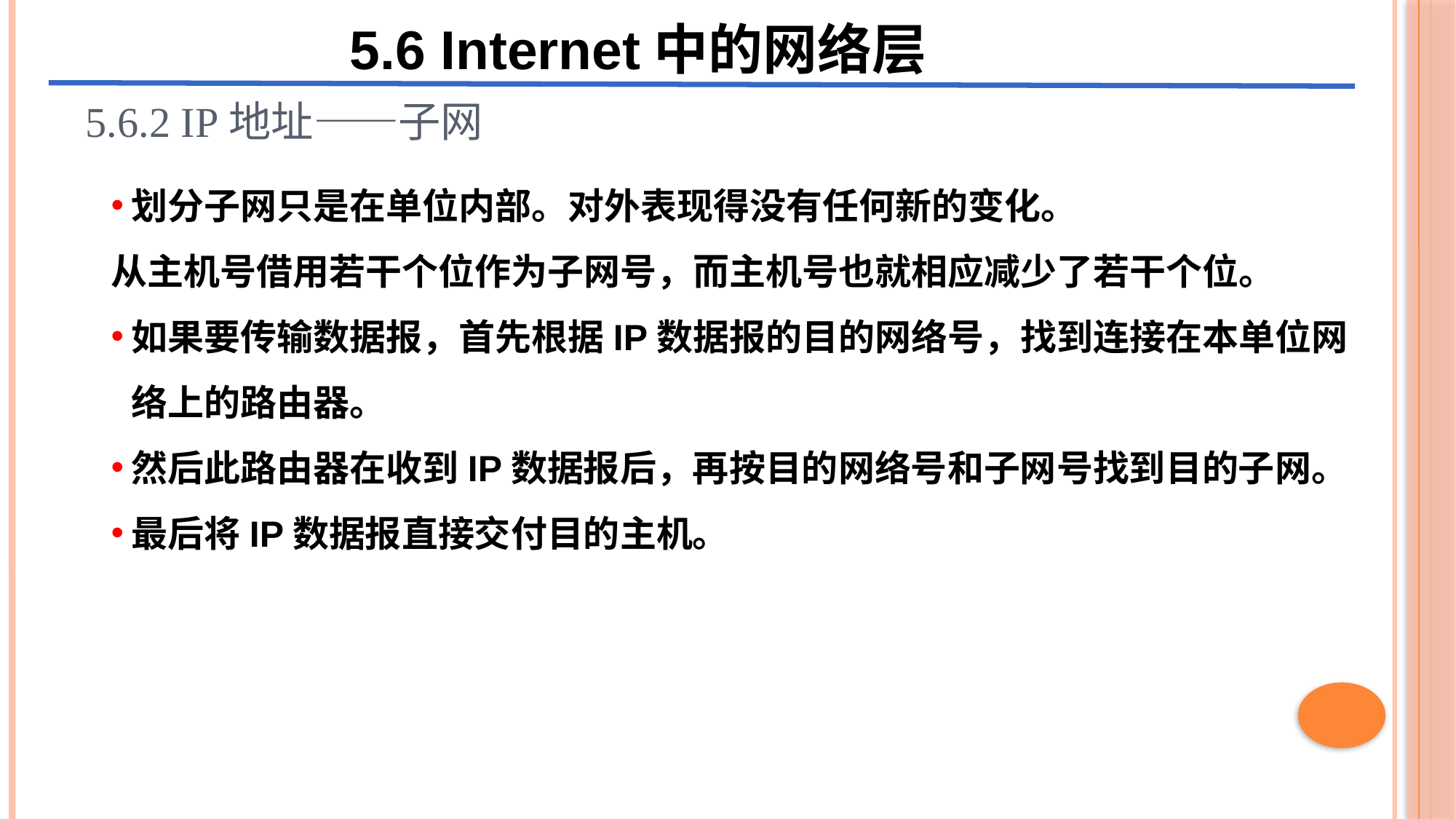

5.6 Internet中的网络层
# 5.6.2 IP地址——子网

划分子网只是在单位内部。对外表现得没有任何新的变化。
从主机号借用若干个位作为子网号，而主机号也就相应减少了若干个位。
如果要传输数据报，首先根据IP数据报的目的网络号，找到连接在本单位网络上的路由器。
然后此路由器在收到IP数据报后，再按目的网络号和子网号找到目的子网。
最后将IP数据报直接交付目的主机。